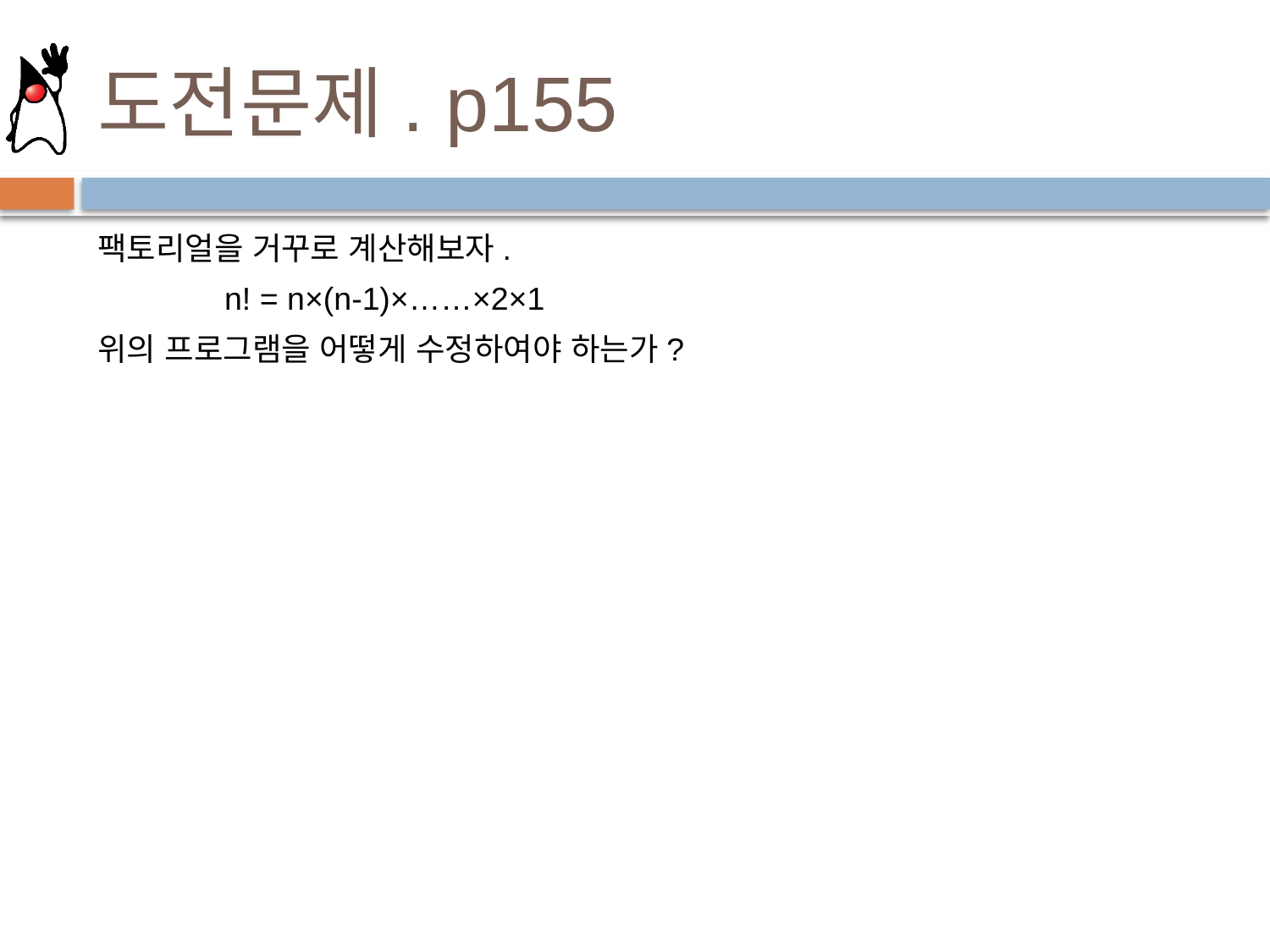

# 도전문제. p155
팩토리얼을 거꾸로 계산해보자.
	n! = n×(n-1)×……×2×1
위의 프로그램을 어떻게 수정하여야 하는가?